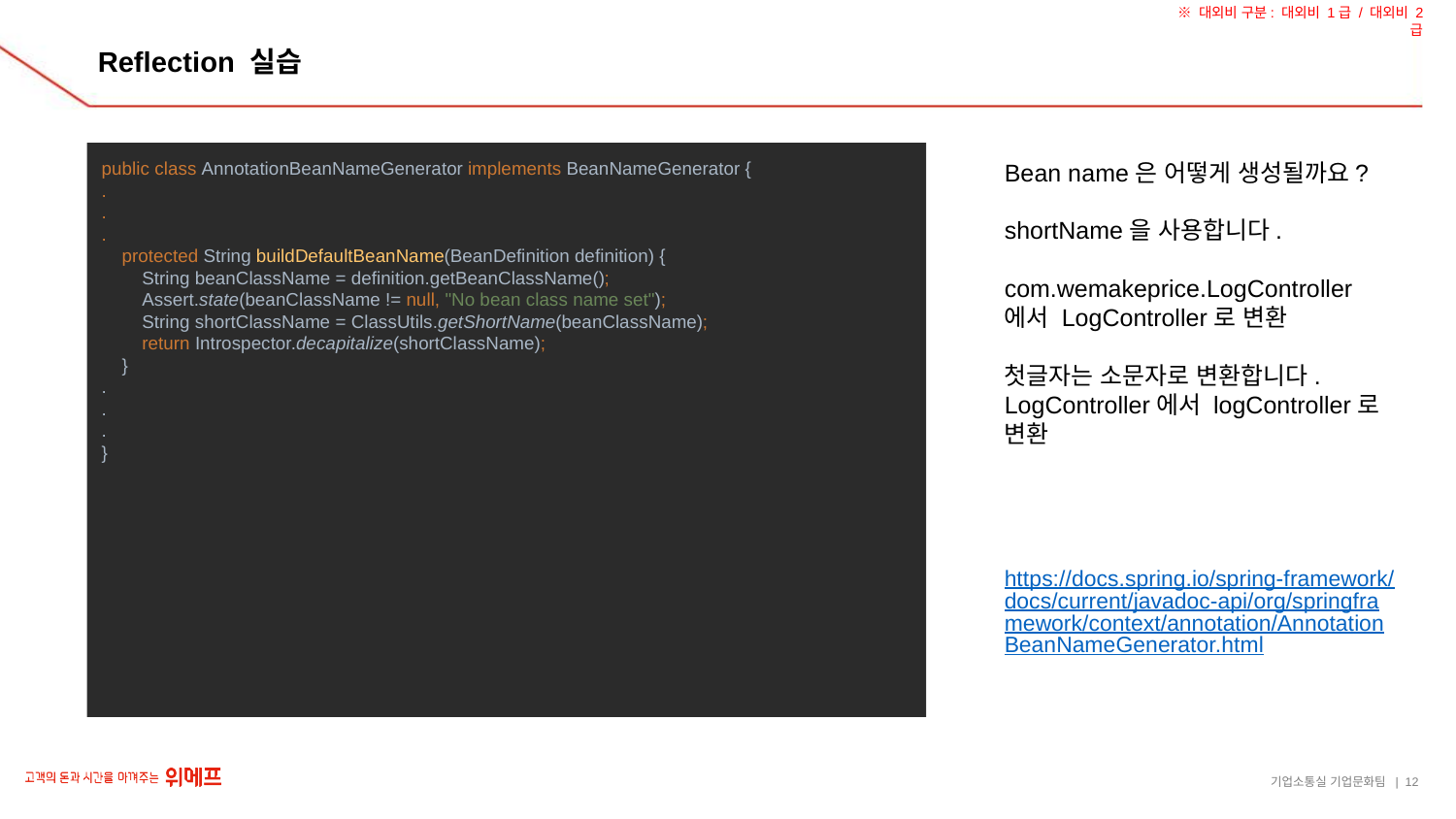

# Reflection 실습
public class AnnotationBeanNameGenerator implements BeanNameGenerator {
.
.
.
    protected String buildDefaultBeanName(BeanDefinition definition) {
        String beanClassName = definition.getBeanClassName();
        Assert.state(beanClassName != null, "No bean class name set");
        String shortClassName = ClassUtils.getShortName(beanClassName);
        return Introspector.decapitalize(shortClassName);
    }
.
.
.
}
Bean name은 어떻게 생성될까요?

shortName을 사용합니다.

com.wemakeprice.LogController에서 LogController로 변환

첫글자는 소문자로 변환합니다.
LogController에서 logController로 변환

https://docs.spring.io/spring-framework/docs/current/javadoc-api/org/springframework/context/annotation/AnnotationBeanNameGenerator.html